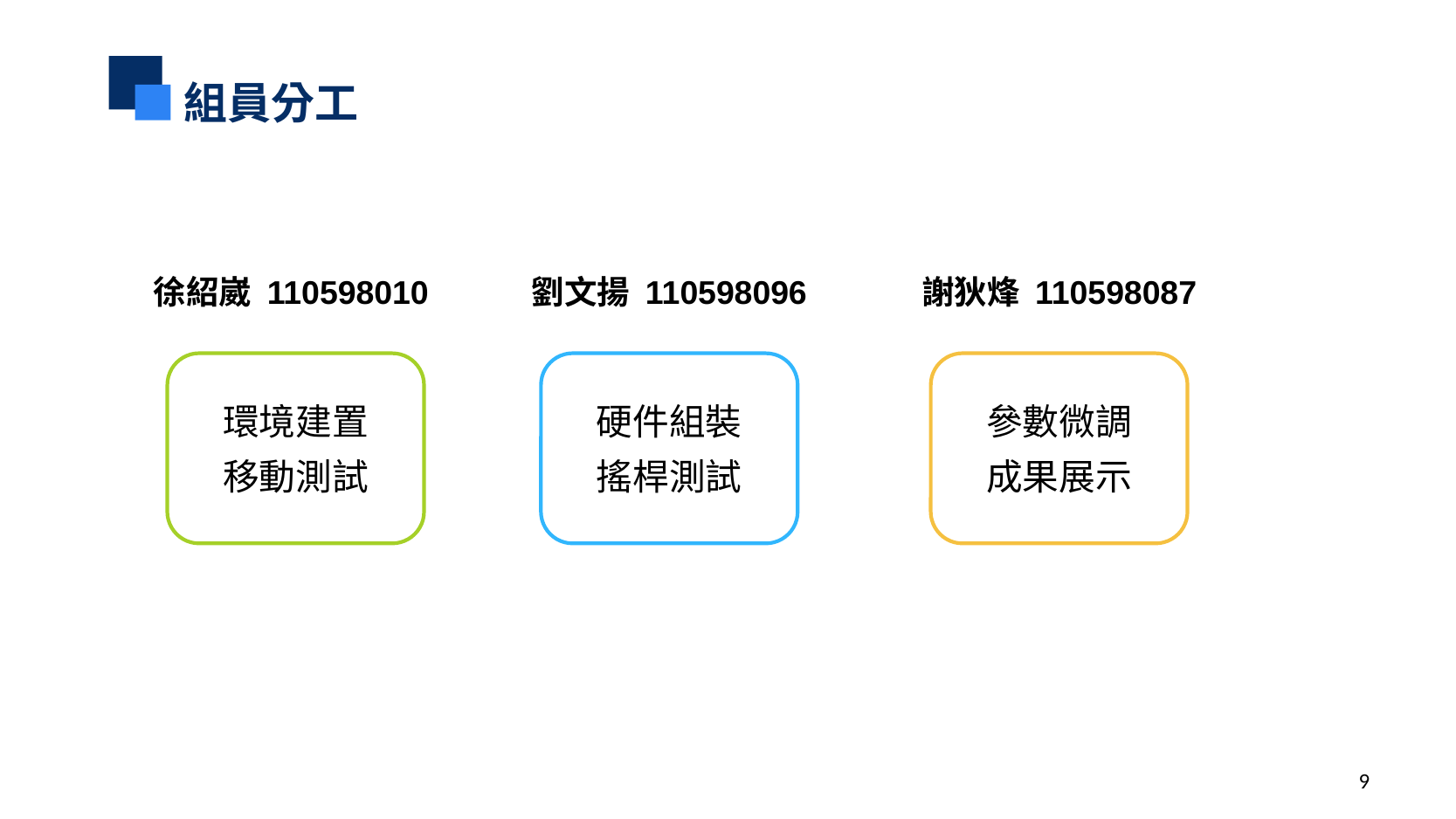

組員分工

徐紹崴 110598010
劉文揚 110598096
謝狄烽 110598087
環境建置
移動測試
硬件組裝
搖桿測試
參數微調
成果展示
9